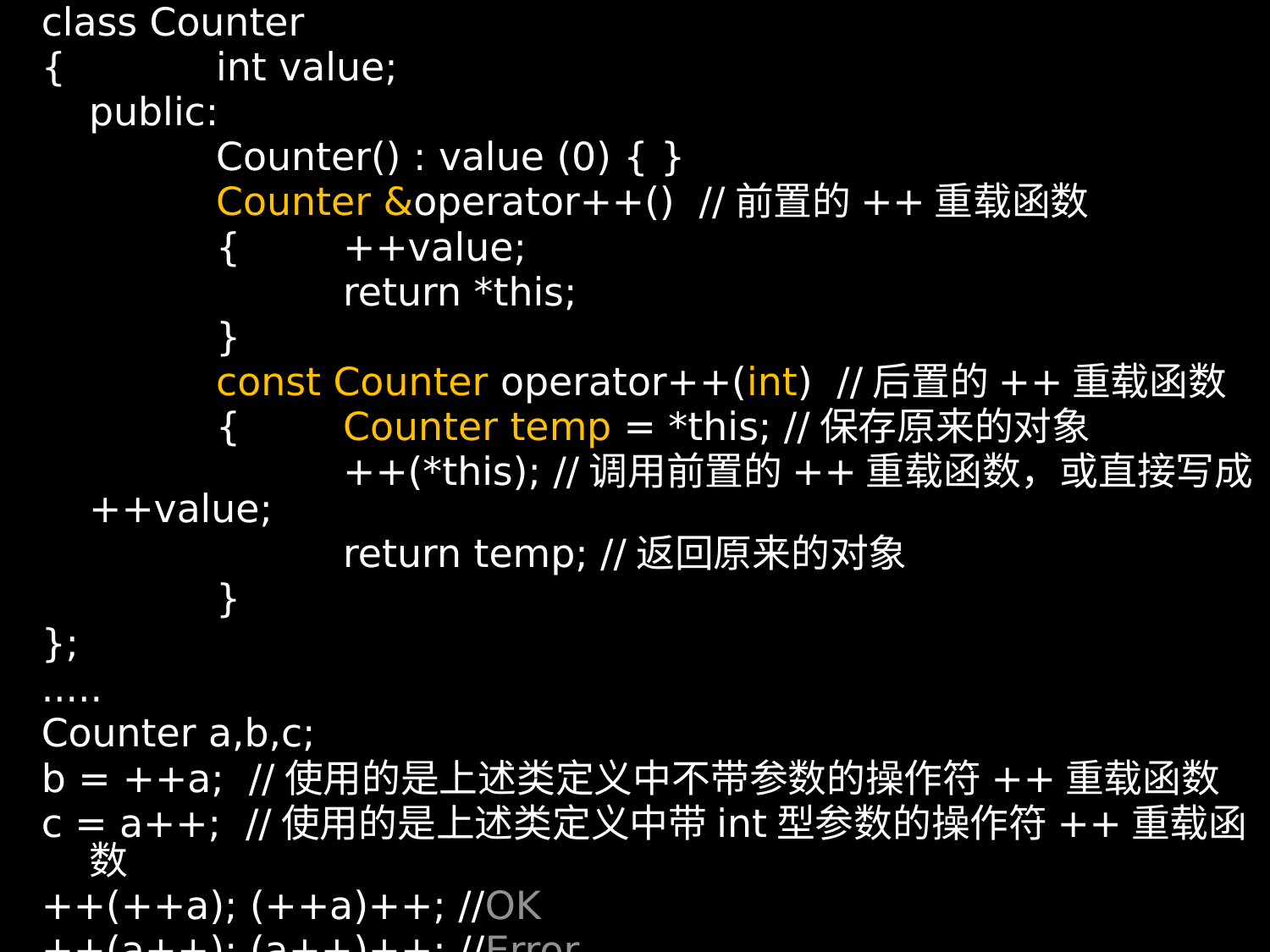

class Counter
{		int value;
	public:
		Counter() : value (0) { }
		Counter &operator++()  //前置的++重载函数
		{	++value;
			return *this;
		}
		const Counter operator++(int)  //后置的++重载函数
		{	Counter temp = *this; //保存原来的对象
			++(*this); //调用前置的++重载函数，或直接写成++value;
			return temp; //返回原来的对象
		}
};
.....
Counter a,b,c;
b = ++a;  //使用的是上述类定义中不带参数的操作符++重载函数
c = a++;  //使用的是上述类定义中带int型参数的操作符++重载函数
++(++a); (++a)++; //OK
++(a++); (a++)++; //Error